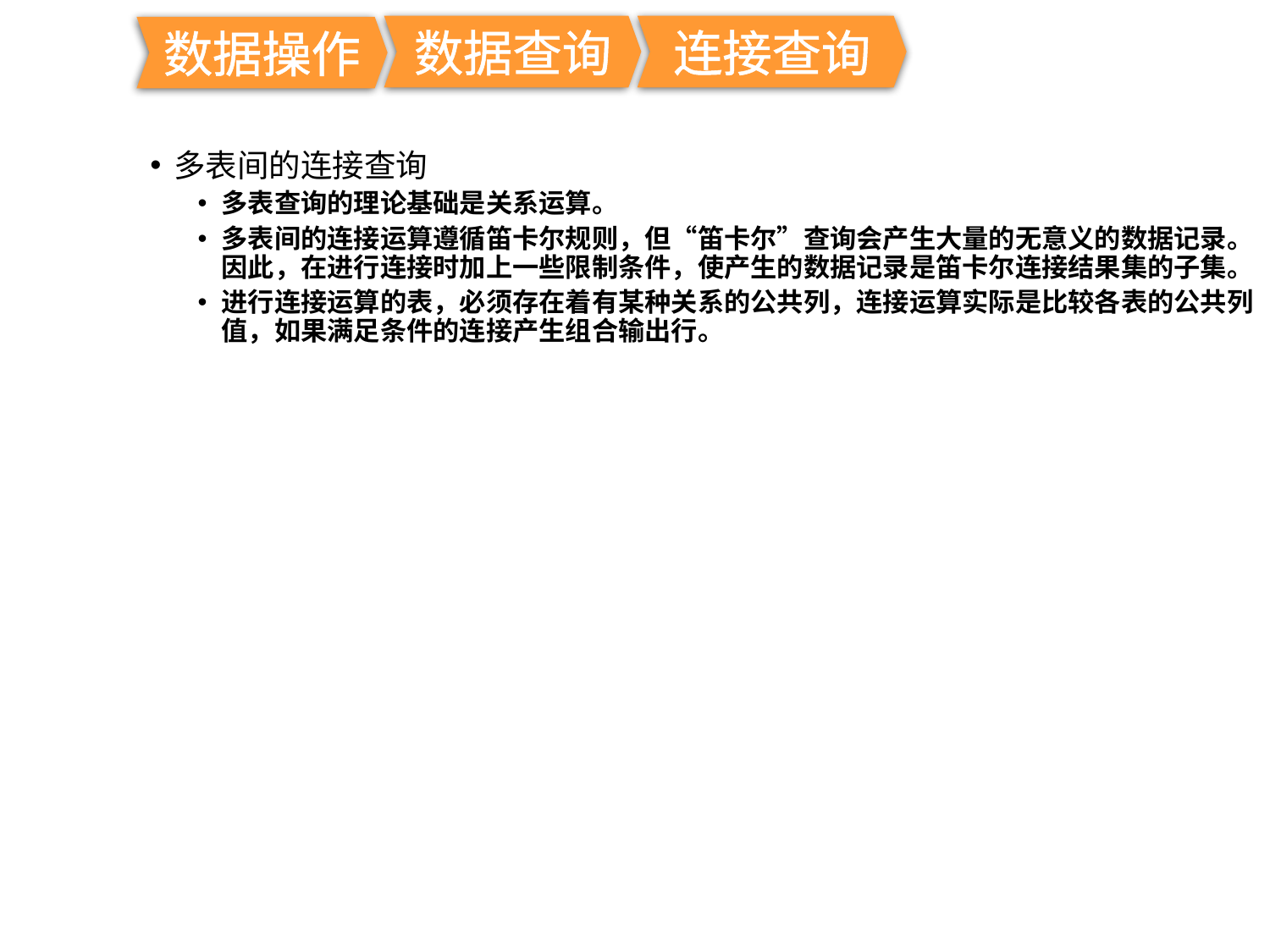

数据查询
连接查询
数据操作

多表间的连接查询
多表查询的理论基础是关系运算。
多表间的连接运算遵循笛卡尔规则，但“笛卡尔”查询会产生大量的无意义的数据记录。因此，在进行连接时加上一些限制条件，使产生的数据记录是笛卡尔连接结果集的子集。
进行连接运算的表，必须存在着有某种关系的公共列，连接运算实际是比较各表的公共列值，如果满足条件的连接产生组合输出行。